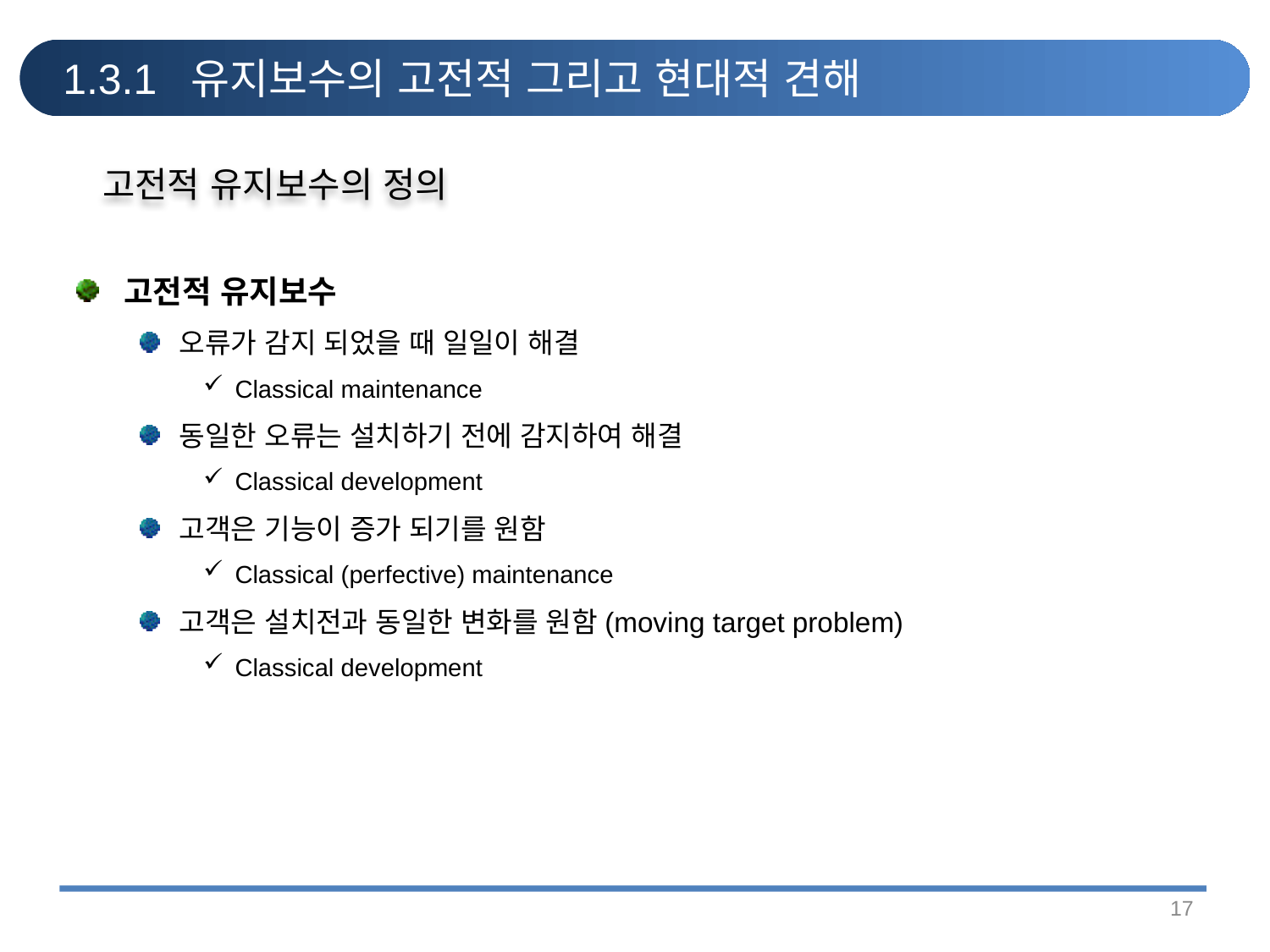

# 1.3.1  유지보수의 고전적 그리고 현대적 견해
고전적 유지보수의 정의
고전적 유지보수
오류가 감지 되었을 때 일일이 해결
Classical maintenance
동일한 오류는 설치하기 전에 감지하여 해결
Classical development
고객은 기능이 증가 되기를 원함
Classical (perfective) maintenance
고객은 설치전과 동일한 변화를 원함(moving target problem)
Classical development

17